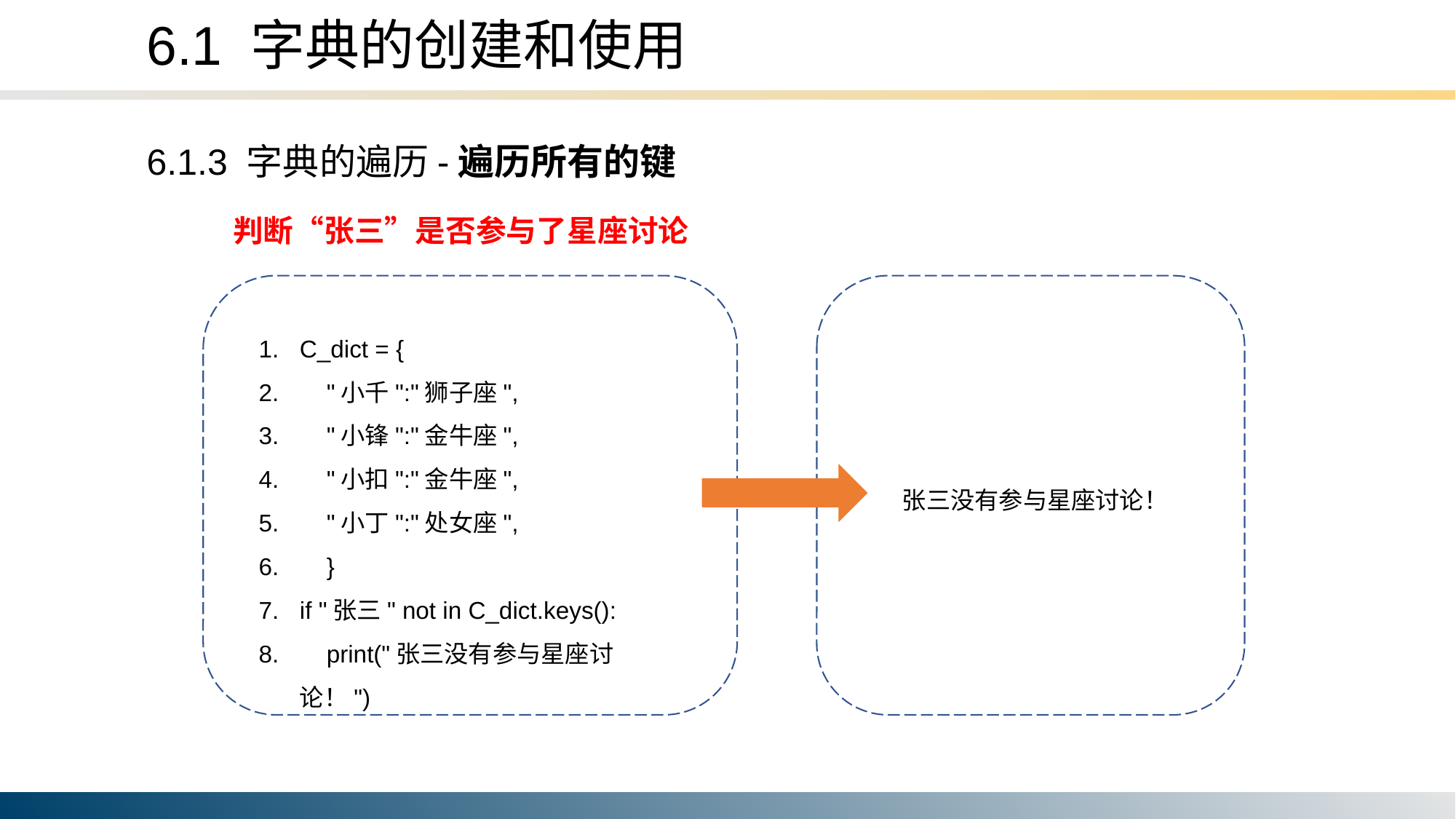

6.1 字典的创建和使用
6.1.3 字典的遍历-遍历所有的键
判断“张三”是否参与了星座讨论

C_dict = {
    "小千":"狮子座",
    "小锋":"金牛座",
    "小扣":"金牛座",
    "小丁":"处女座",
    }
if "张三" not in C_dict.keys():
    print("张三没有参与星座讨论！")
张三没有参与星座讨论！